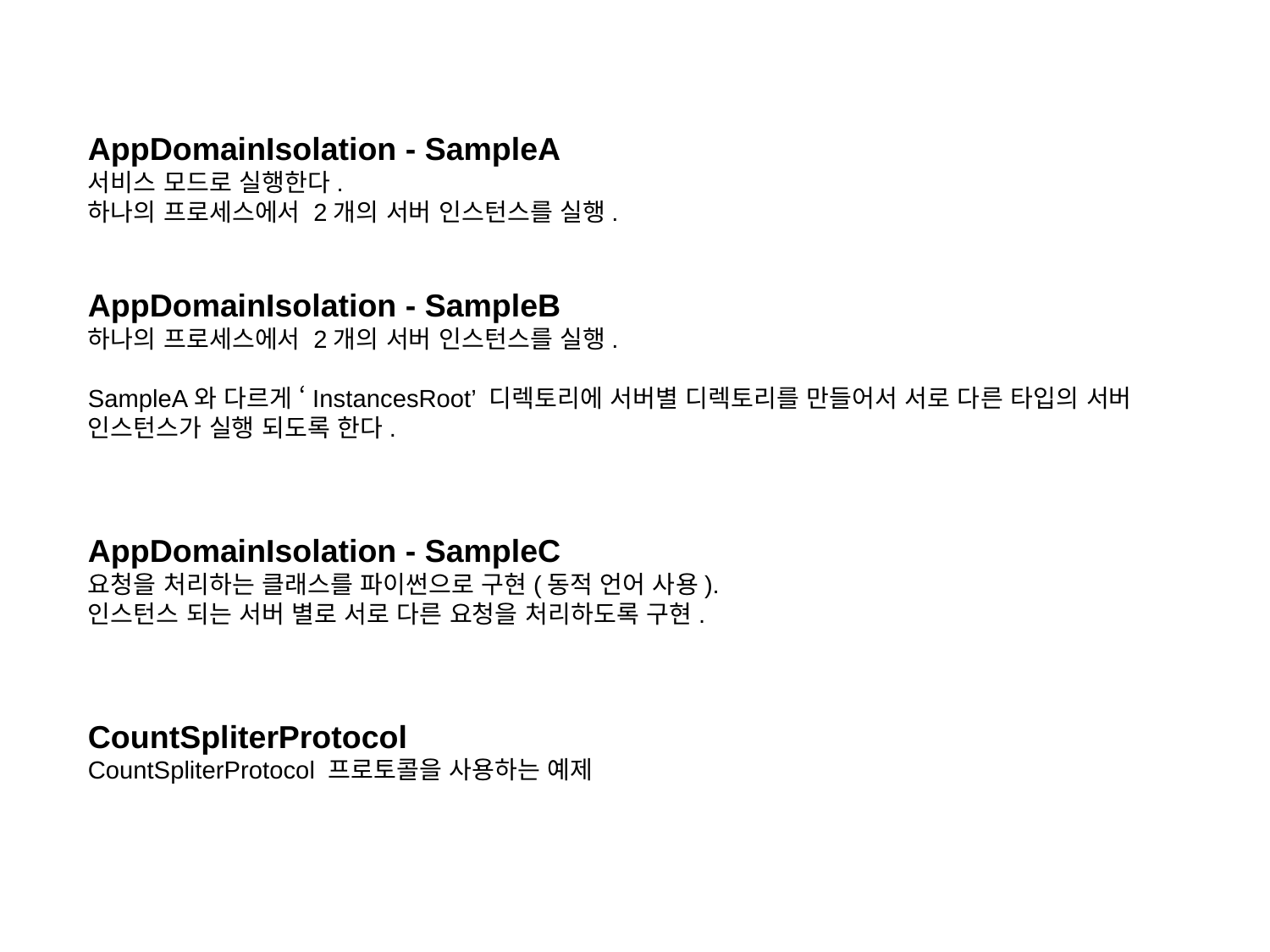

AppDomainIsolation - SampleA
서비스 모드로 실행한다.
하나의 프로세스에서 2개의 서버 인스턴스를 실행.

AppDomainIsolation - SampleB
하나의 프로세스에서 2개의 서버 인스턴스를 실행.

SampleA와 다르게 ‘InstancesRoot’ 디렉토리에 서버별 디렉토리를 만들어서 서로 다른 타입의 서버 인스턴스가 실행 되도록 한다.

AppDomainIsolation - SampleC
요청을 처리하는 클래스를 파이썬으로 구현(동적 언어 사용).
인스턴스 되는 서버 별로 서로 다른 요청을 처리하도록 구현.

CountSpliterProtocol
CountSpliterProtocol 프로토콜을 사용하는 예제